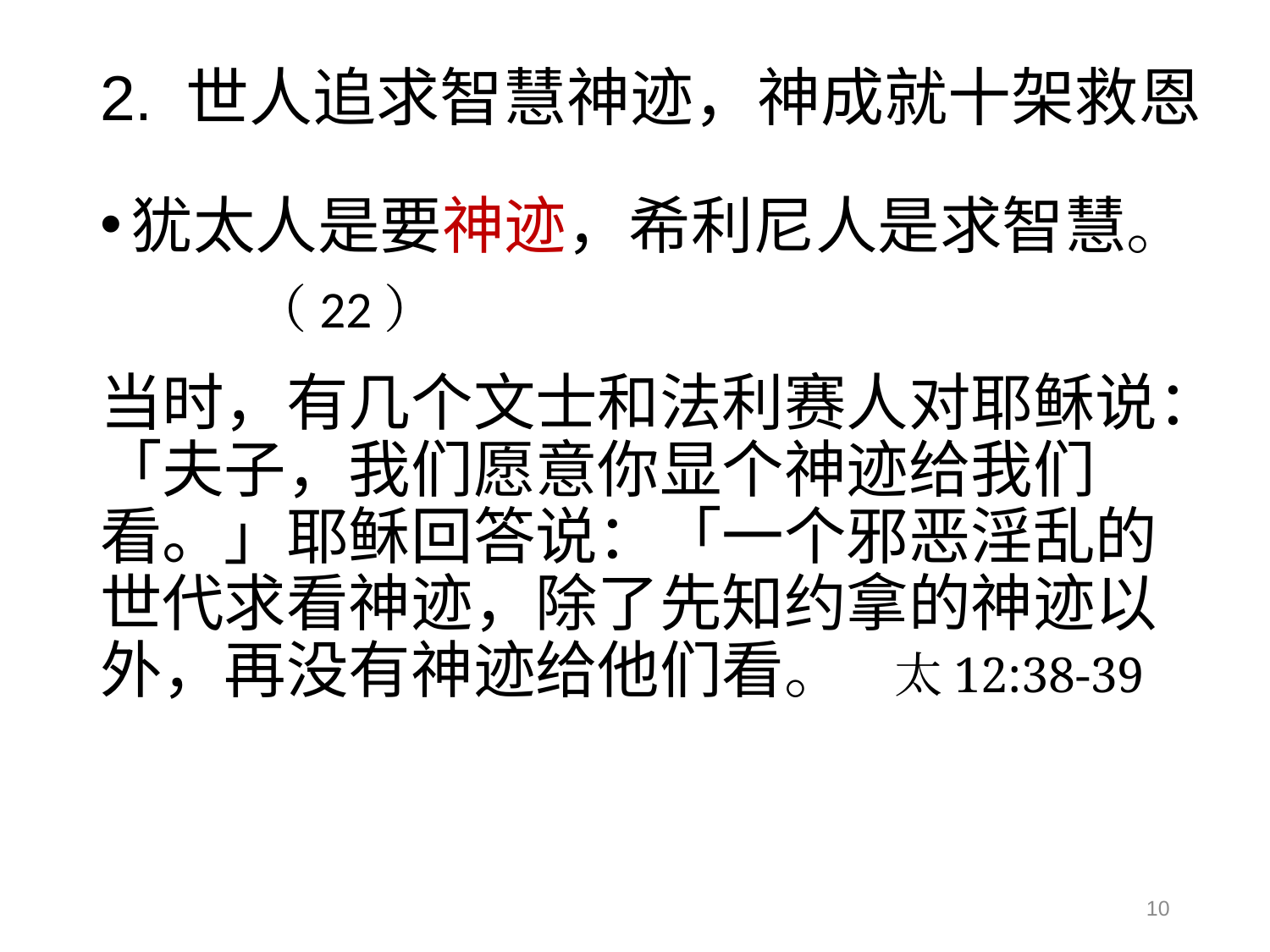

# 2. 世人追求智慧神迹，神成就十架救恩
犹太人是要神迹，希利尼人是求智慧。
							（22）
当时，有几个文士和法利赛人对耶稣说：「夫子，我们愿意你显个神迹给我们看。」耶稣回答说：「一个邪恶淫乱的世代求看神迹，除了先知约拿的神迹以外，再没有神迹给他们看。   太12:38-39
10